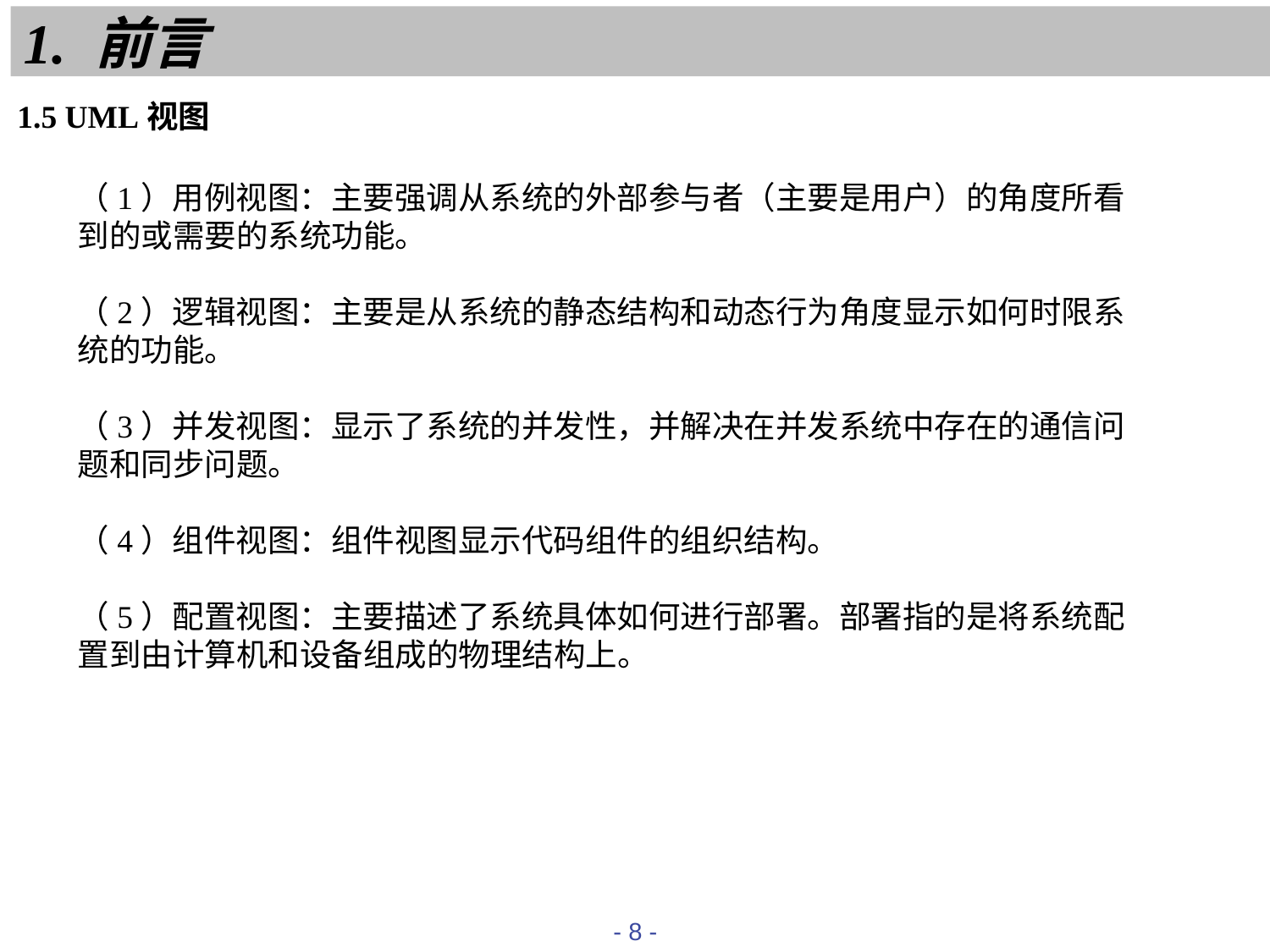

# 1. 前言
1.5 UML视图

（1）用例视图：主要强调从系统的外部参与者（主要是用户）的角度所看到的或需要的系统功能。

（2）逻辑视图：主要是从系统的静态结构和动态行为角度显示如何时限系统的功能。

（3）并发视图：显示了系统的并发性，并解决在并发系统中存在的通信问题和同步问题。

（4）组件视图：组件视图显示代码组件的组织结构。

（5）配置视图：主要描述了系统具体如何进行部署。部署指的是将系统配置到由计算机和设备组成的物理结构上。